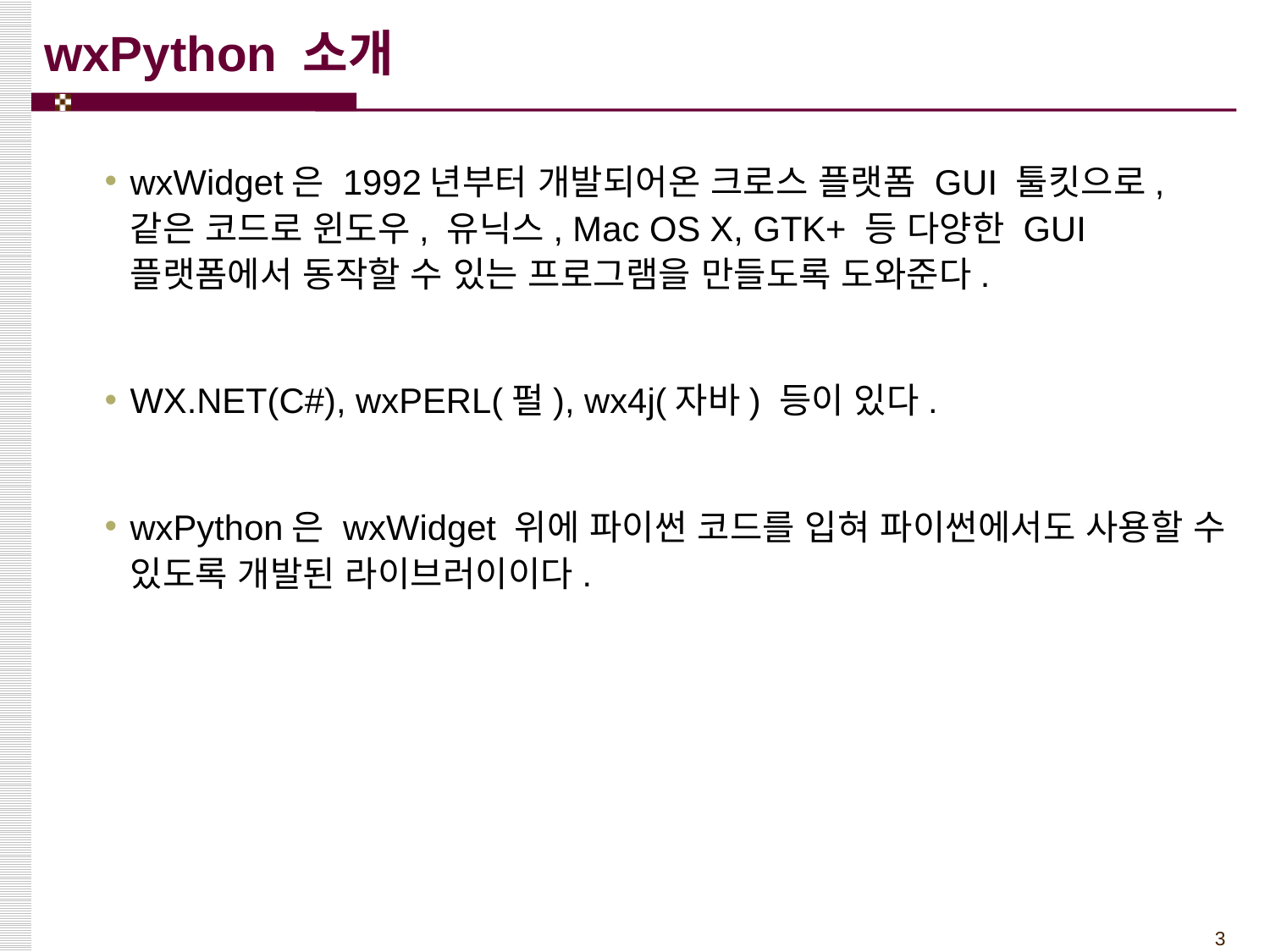

# wxPython 소개
wxWidget은 1992년부터 개발되어온 크로스 플랫폼 GUI 툴킷으로, 같은 코드로 윈도우, 유닉스, Mac OS X, GTK+ 등 다양한 GUI 플랫폼에서 동작할 수 있는 프로그램을 만들도록 도와준다.

WX.NET(C#), wxPERL(펄), wx4j(자바) 등이 있다.

wxPython은 wxWidget 위에 파이썬 코드를 입혀 파이썬에서도 사용할 수 있도록 개발된 라이브러이이다.